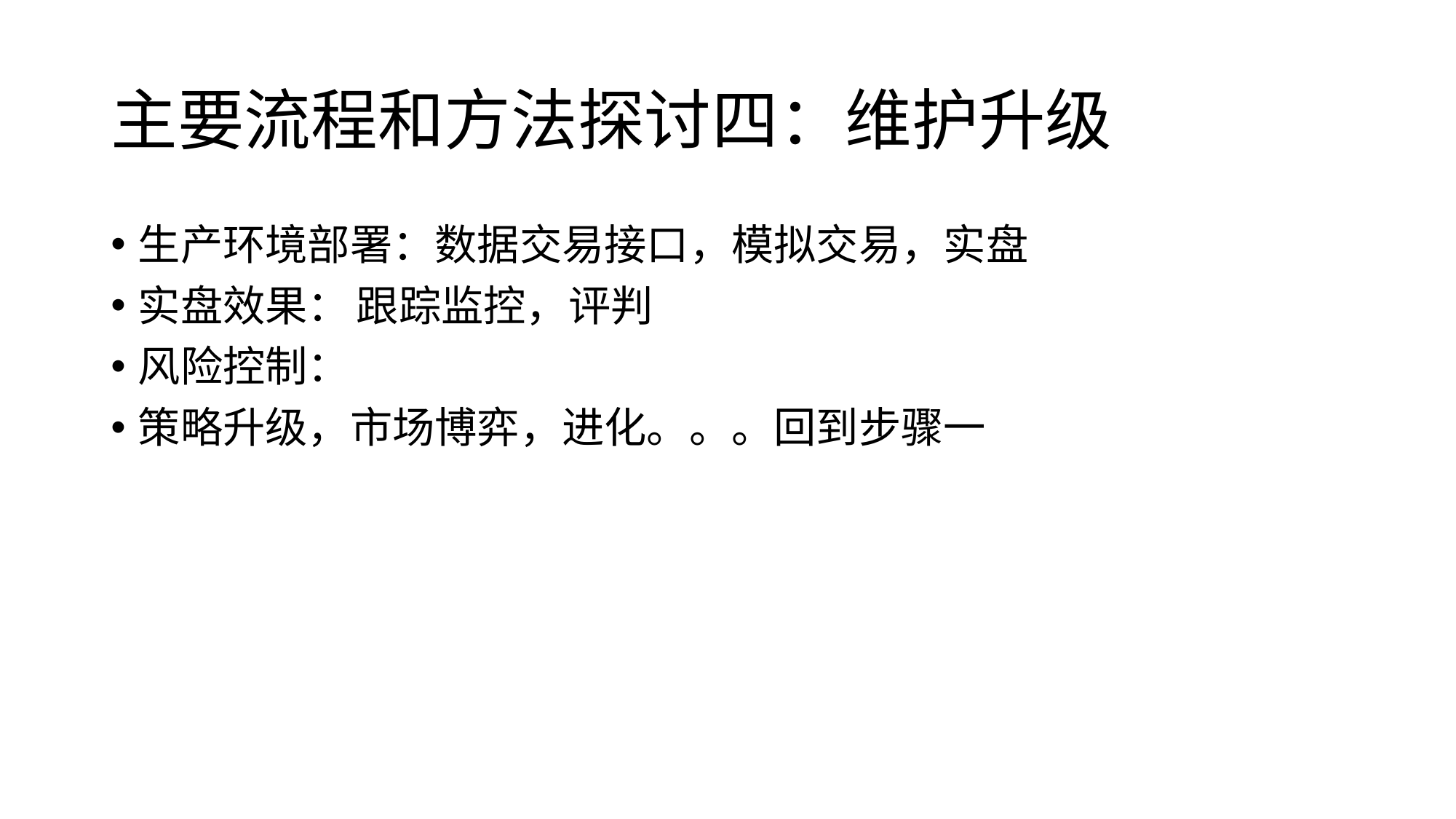

# 主要流程和方法探讨四：维护升级
生产环境部署：数据交易接口，模拟交易，实盘
实盘效果：	跟踪监控，评判
风险控制：
策略升级，市场博弈，进化。。。回到步骤一